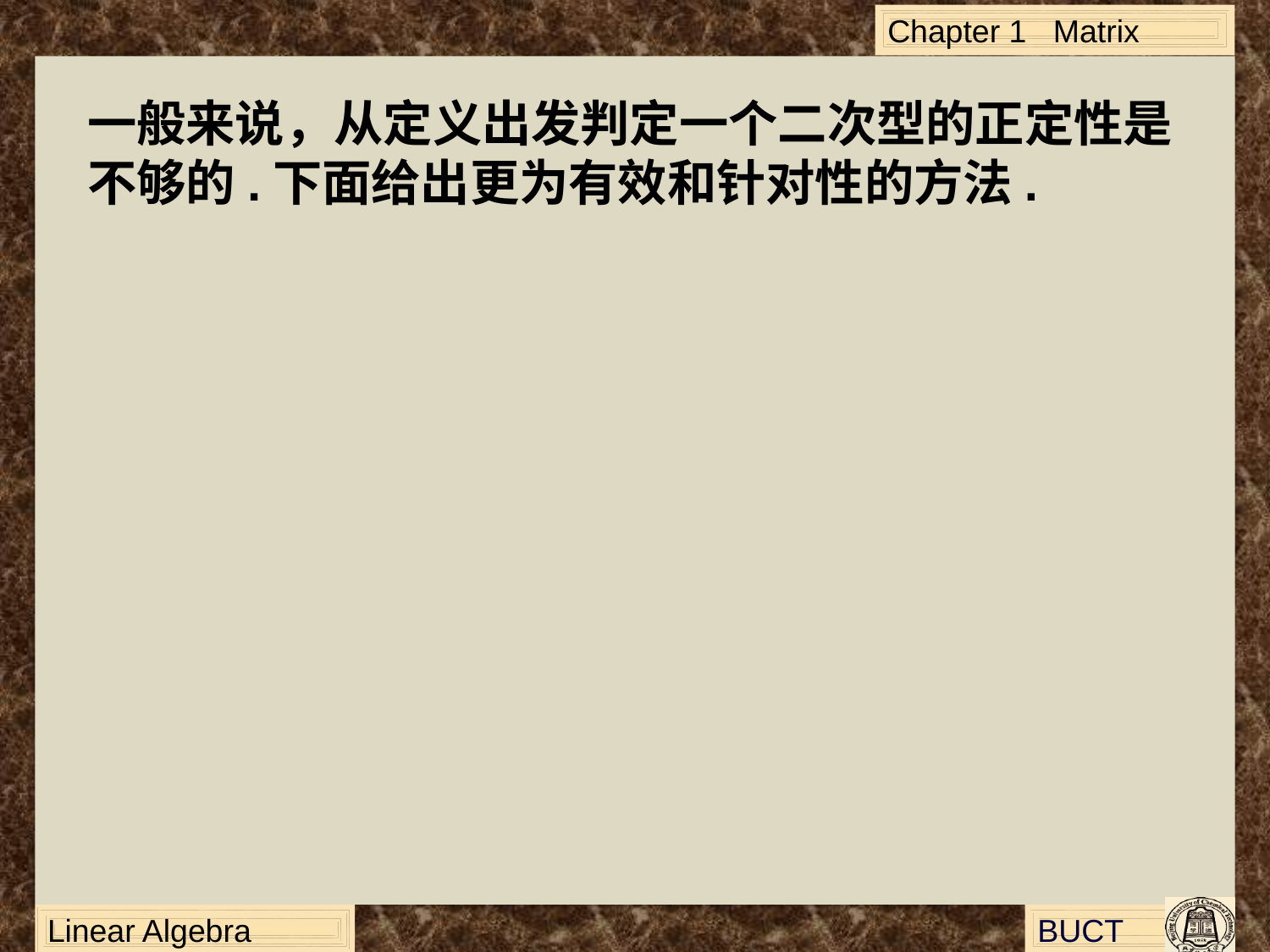

一般来说，从定义出发判定一个二次型的正定性是不够的.下面给出更为有效和针对性的方法.